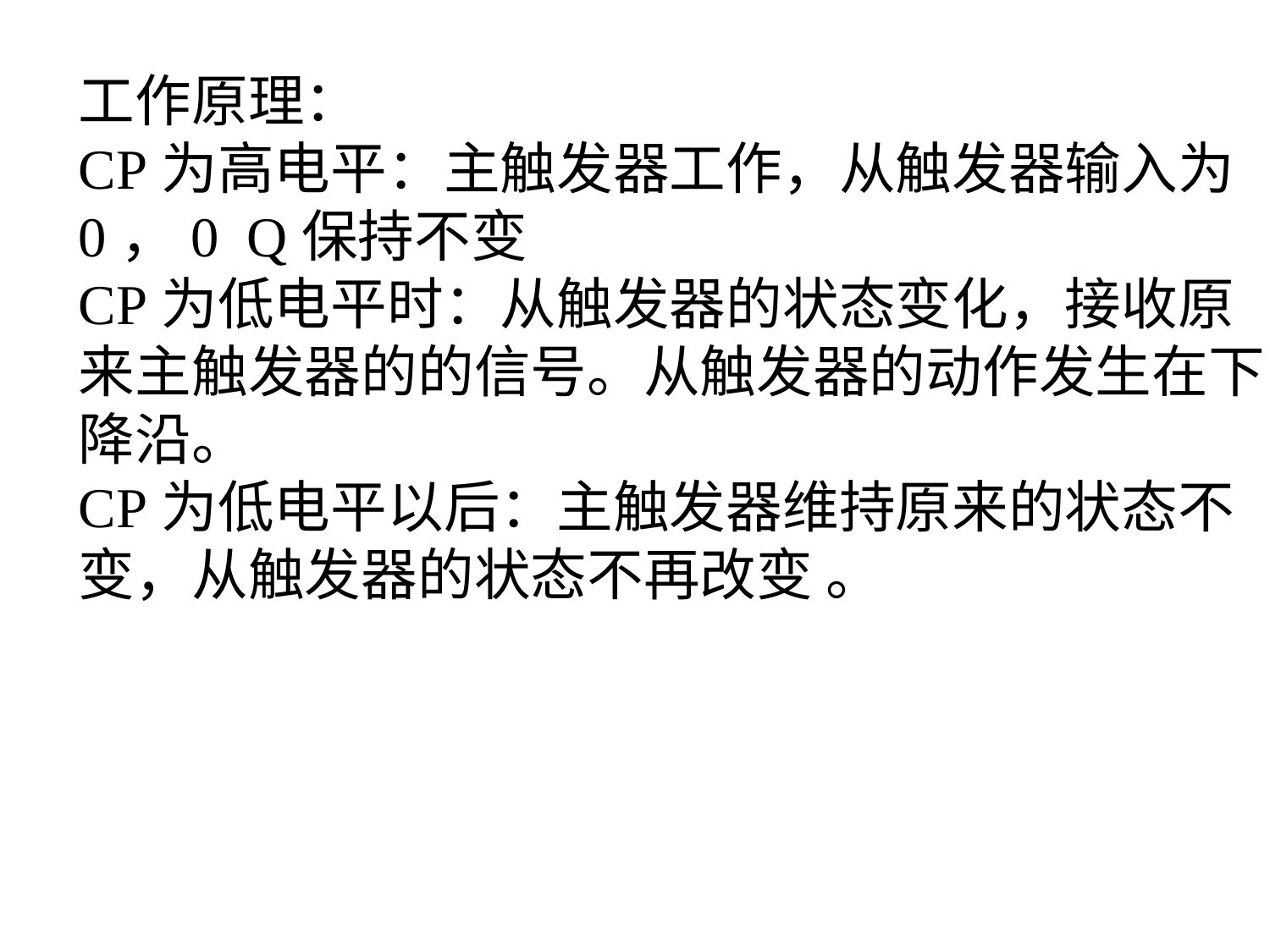

工作原理：
CP为高电平：主触发器工作，从触发器输入为0，0  Q保持不变
CP为低电平时：从触发器的状态变化，接收原来主触发器的的信号。从触发器的动作发生在下降沿。
CP为低电平以后：主触发器维持原来的状态不变，从触发器的状态不再改变 。